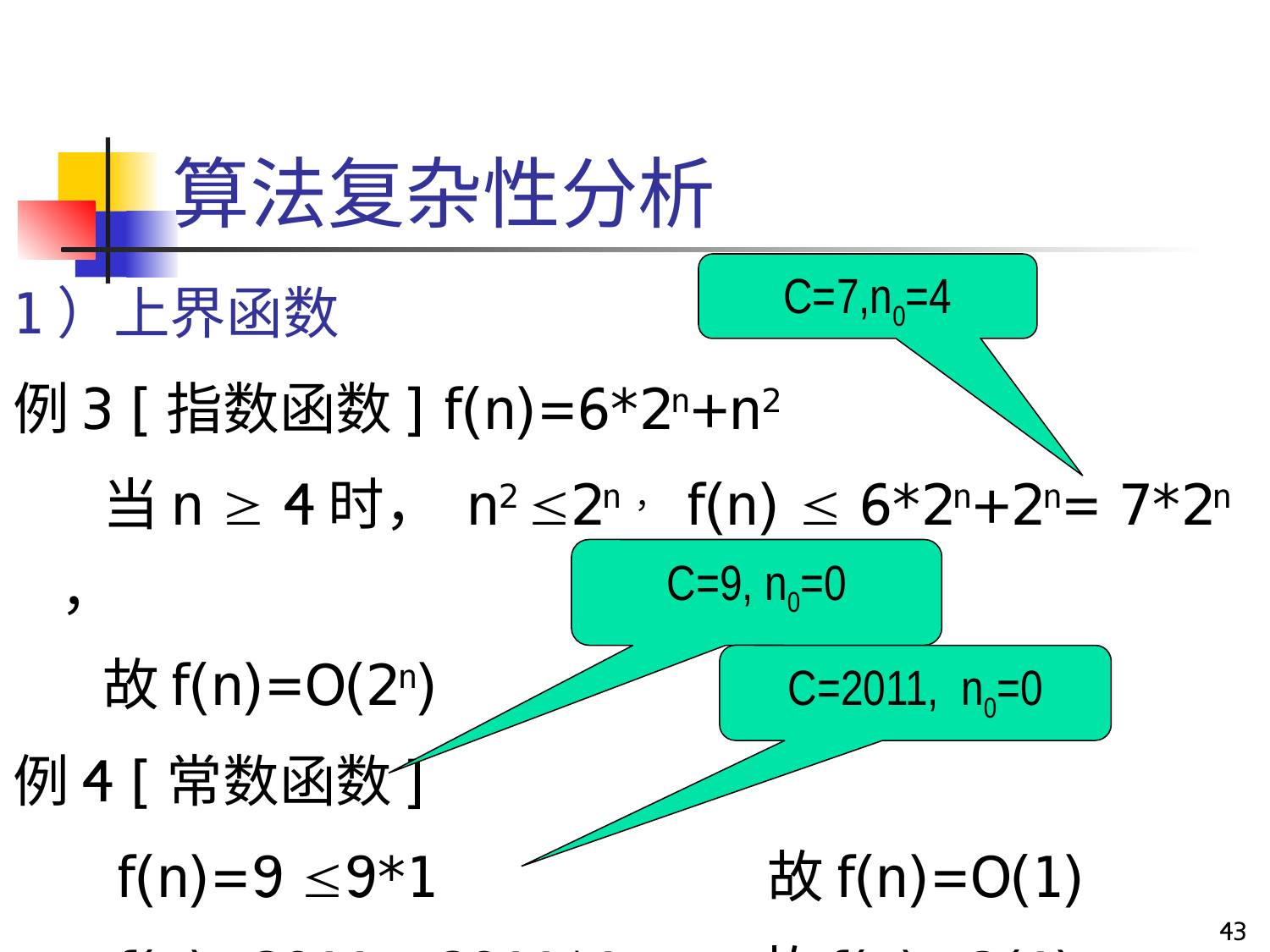

# 算法复杂性分析
1）上界函数
例3 [指数函数] f(n)=6*2n+n2
      当n ≥ 4时， n2 ≤2n， f(n) ≤ 6*2n+2n= 7*2n ，
      故f(n)=O(2n)
例4 [常数函数]
      f(n)=9 ≤9*1                  故f(n)=O(1)
      f(n)=2011 ≤2011*1       故f(n)=O(1)

C=7,n0=4
C=9, n0=0
C=2011,  n0=0
43